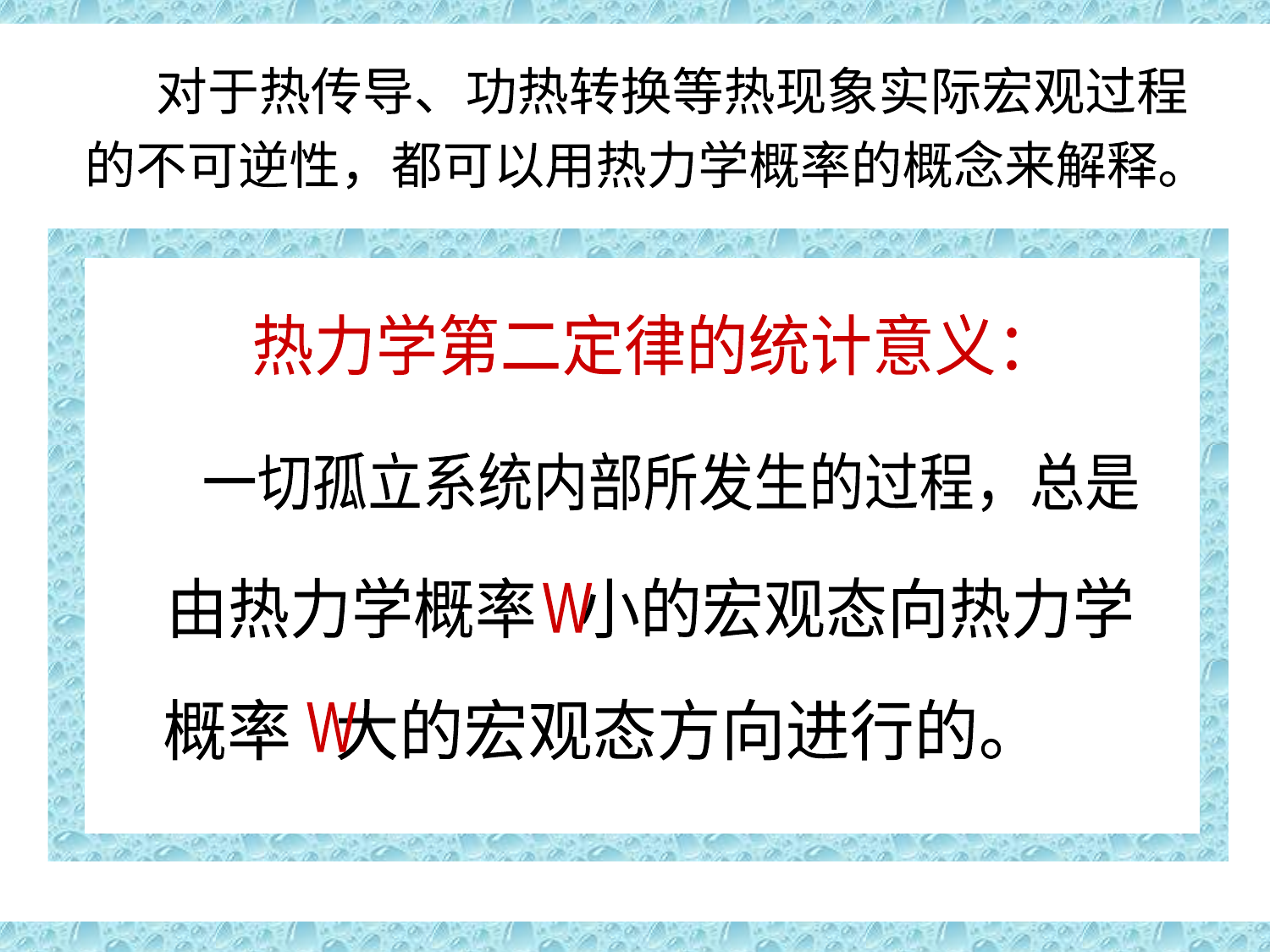

统计表述
对于热传导、功热转换等热现象实际宏观过程
的不可逆性，都可以用热力学概率的概念来解释。

热力学第二定律的统计意义：
一切孤立系统内部所发生的过程，总是
由热力学概率   小的宏观态向热力学
W
概率   大的宏观态方向进行的。
W